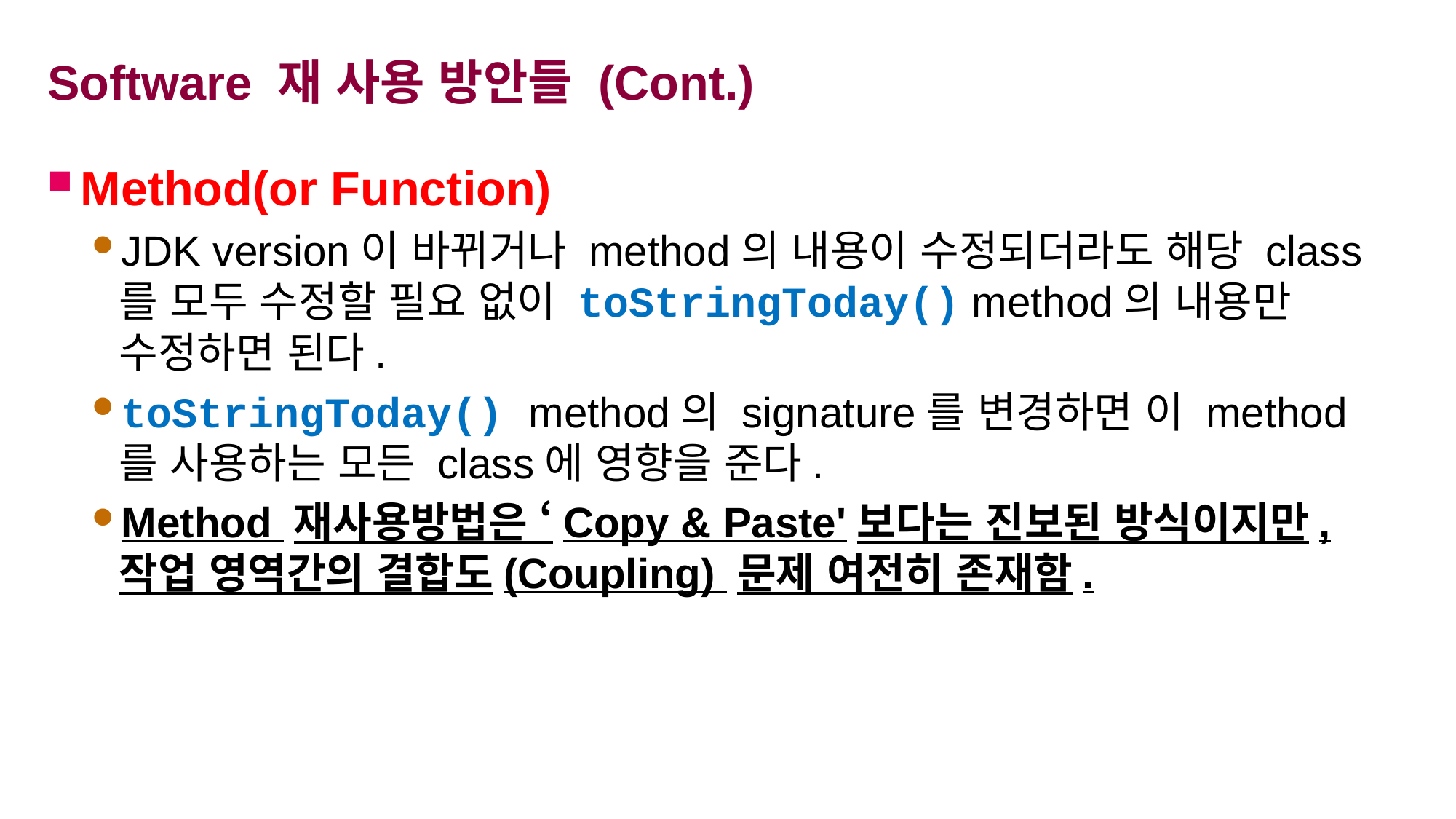

# Software 재 사용 방안들 (Cont.)
Method(or Function)
JDK version이 바뀌거나 method의 내용이 수정되더라도 해당 class를 모두 수정할 필요 없이 toStringToday() method의 내용만 수정하면 된다.
toStringToday() method의 signature를 변경하면 이 method를 사용하는 모든 class에 영향을 준다.
Method 재사용방법은 ‘Copy & Paste'보다는 진보된 방식이지만, 작업 영역간의 결합도(Coupling) 문제 여전히 존재함.